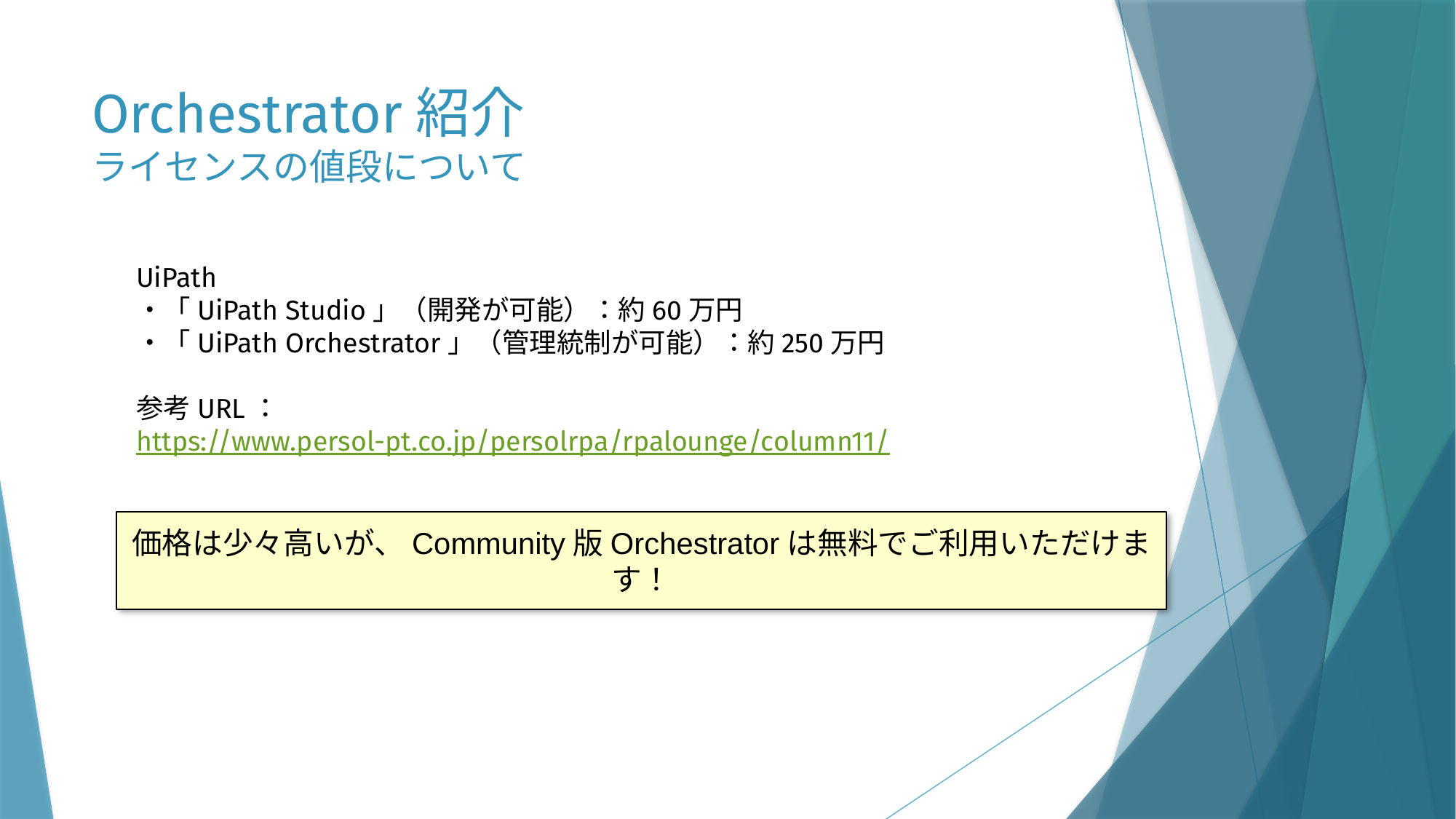

# Orchestrator紹介 ライセンスの値段について
UiPath
・「UiPath Studio」（開発が可能）：約60万円
・「UiPath Orchestrator」（管理統制が可能）：約250万円

参考URL：
https://www.persol-pt.co.jp/persolrpa/rpalounge/column11/

価格は少々高いが、Community版Orchestratorは無料でご利用いただけます！